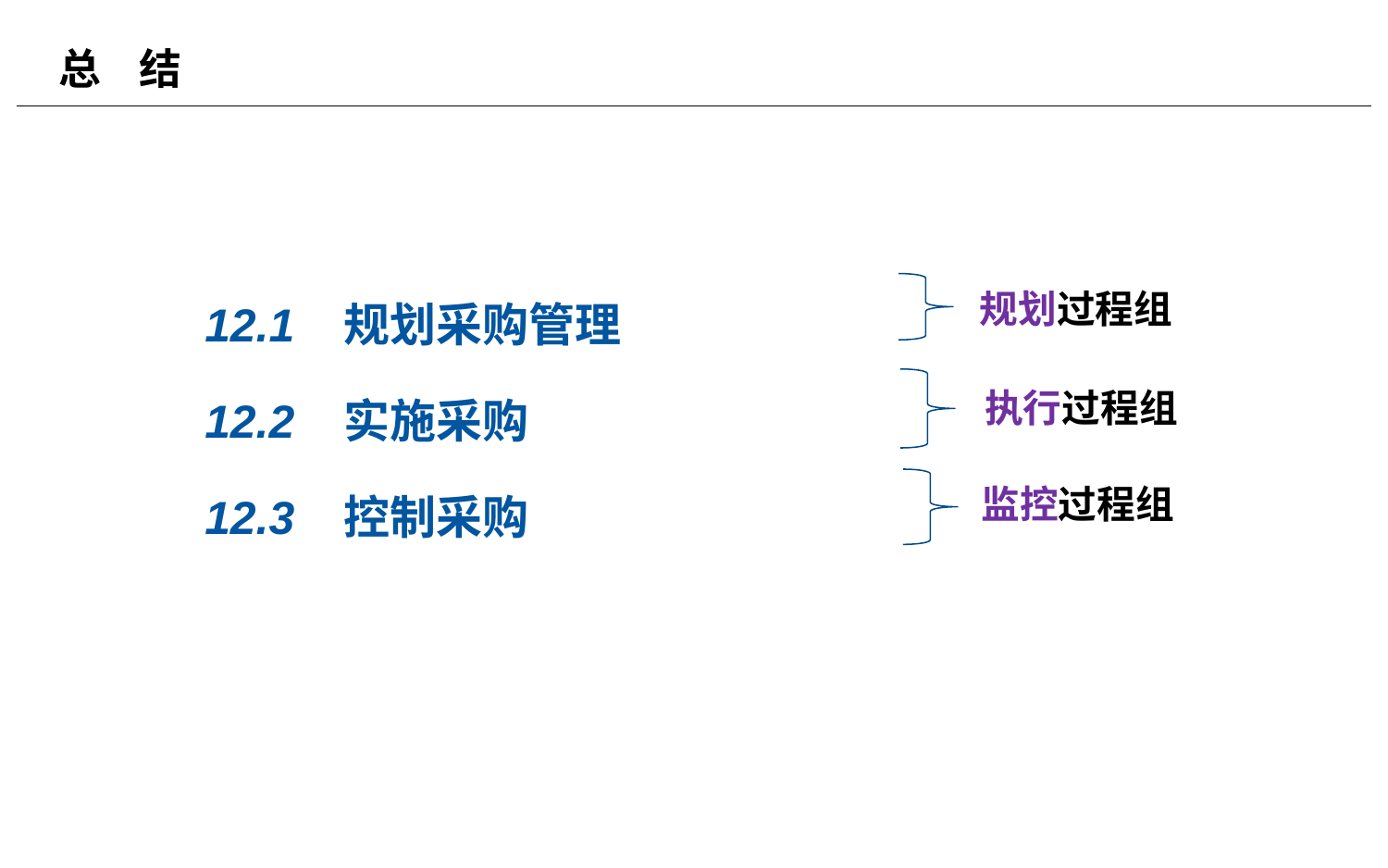

# 总    结
12.1	规划采购管理
12.2	实施采购
12.3	控制采购

规划过程组

执行过程组

监控过程组